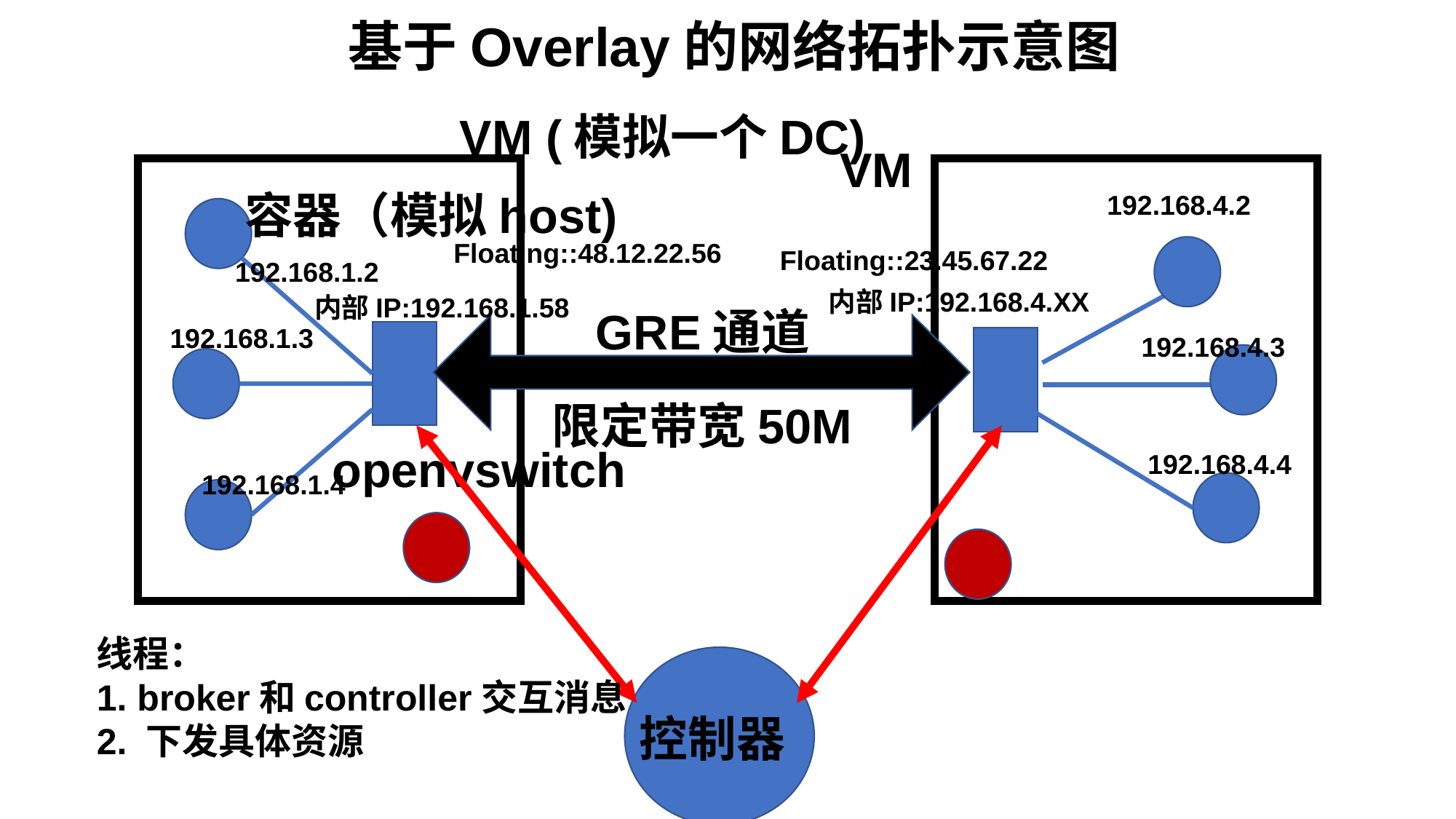

基于Overlay的网络拓扑示意图
VM (模拟一个DC)
VM

容器（模拟host)
192.168.4.2

Floating::48.12.22.56

Floating::23.45.67.22
192.168.1.2
内部IP:192.168.4.XX
内部IP:192.168.1.58
GRE通道

192.168.1.3

192.168.4.3

限定带宽50M
openvswitch
192.168.4.4
192.168.1.4

线程：
1. broker和controller交互消息
2. 下发具体资源

控制器